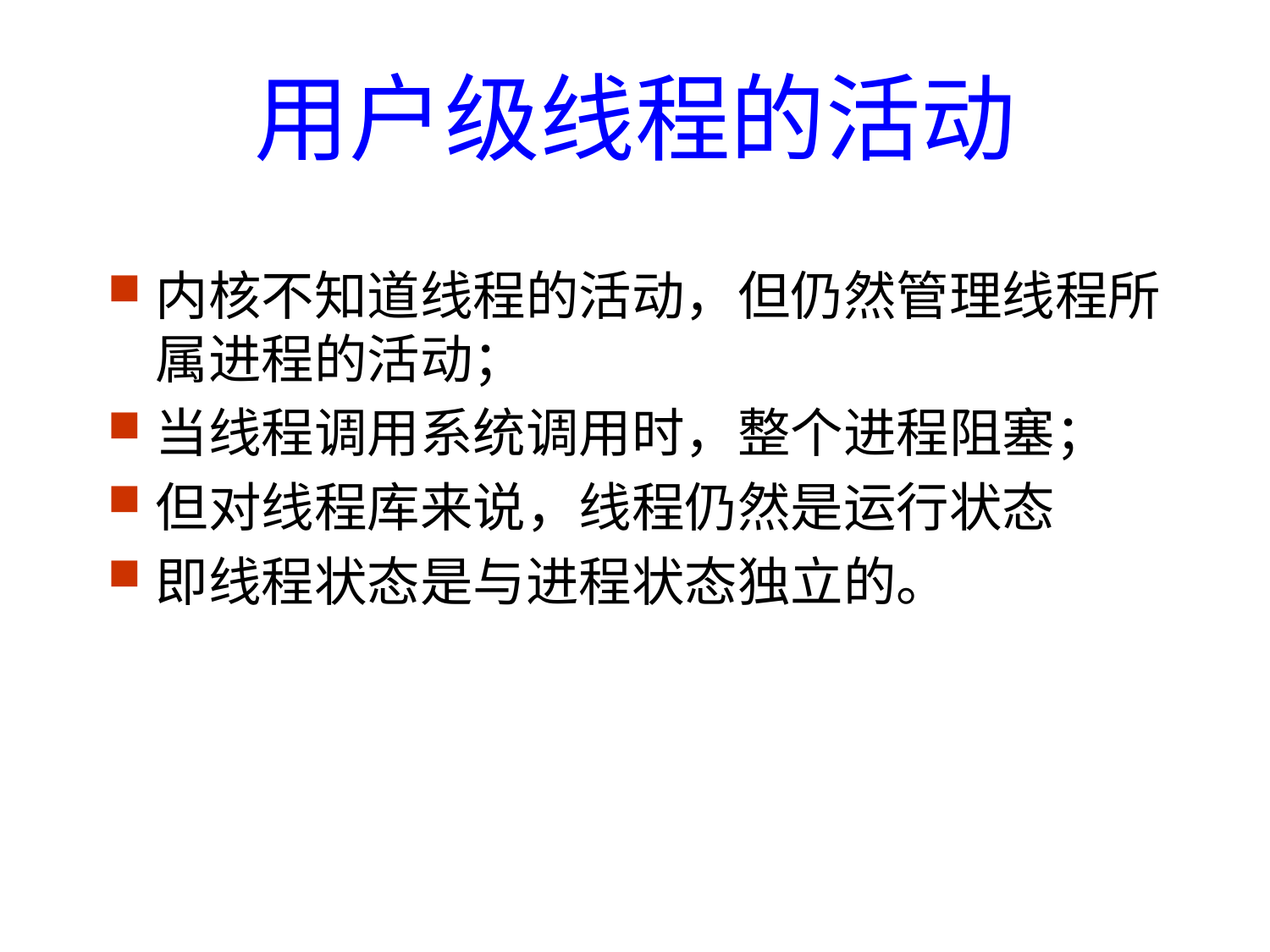

# 用户级线程的活动
内核不知道线程的活动，但仍然管理线程所属进程的活动；
当线程调用系统调用时，整个进程阻塞；
但对线程库来说，线程仍然是运行状态
即线程状态是与进程状态独立的。